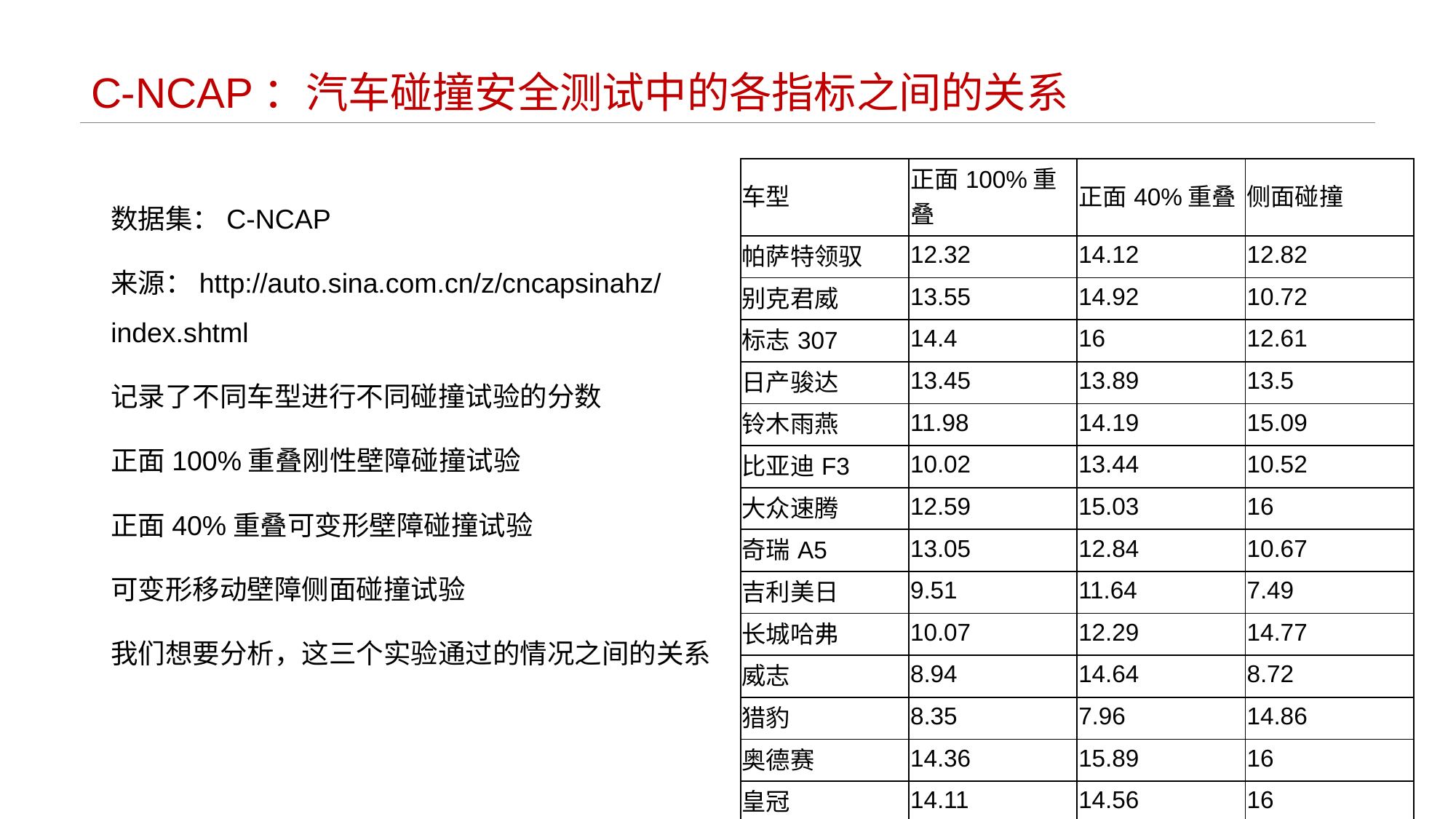

# C-NCAP：汽车碰撞安全测试中的各指标之间的关系
| 车型 | 正面100%重叠 | 正面40%重叠 | 侧面碰撞 |
| --- | --- | --- | --- |
| 帕萨特领驭 | 12.32 | 14.12 | 12.82 |
| 别克君威 | 13.55 | 14.92 | 10.72 |
| 标志307 | 14.4 | 16 | 12.61 |
| 日产骏达 | 13.45 | 13.89 | 13.5 |
| 铃木雨燕 | 11.98 | 14.19 | 15.09 |
| 比亚迪F3 | 10.02 | 13.44 | 10.52 |
| 大众速腾 | 12.59 | 15.03 | 16 |
| 奇瑞A5 | 13.05 | 12.84 | 10.67 |
| 吉利美日 | 9.51 | 11.64 | 7.49 |
| 长城哈弗 | 10.07 | 12.29 | 14.77 |
| 威志 | 8.94 | 14.64 | 8.72 |
| 猎豹 | 8.35 | 7.96 | 14.86 |
| 奥德赛 | 14.36 | 15.89 | 16 |
| 皇冠 | 14.11 | 14.56 | 16 |
| 思迪 | 13.77 | 14.92 | 12.36 |
数据集：C-NCAP
来源：http://auto.sina.com.cn/z/cncapsinahz/index.shtml
记录了不同车型进行不同碰撞试验的分数
正面100%重叠刚性壁障碰撞试验
正面40%重叠可变形壁障碰撞试验
可变形移动壁障侧面碰撞试验
我们想要分析，这三个实验通过的情况之间的关系